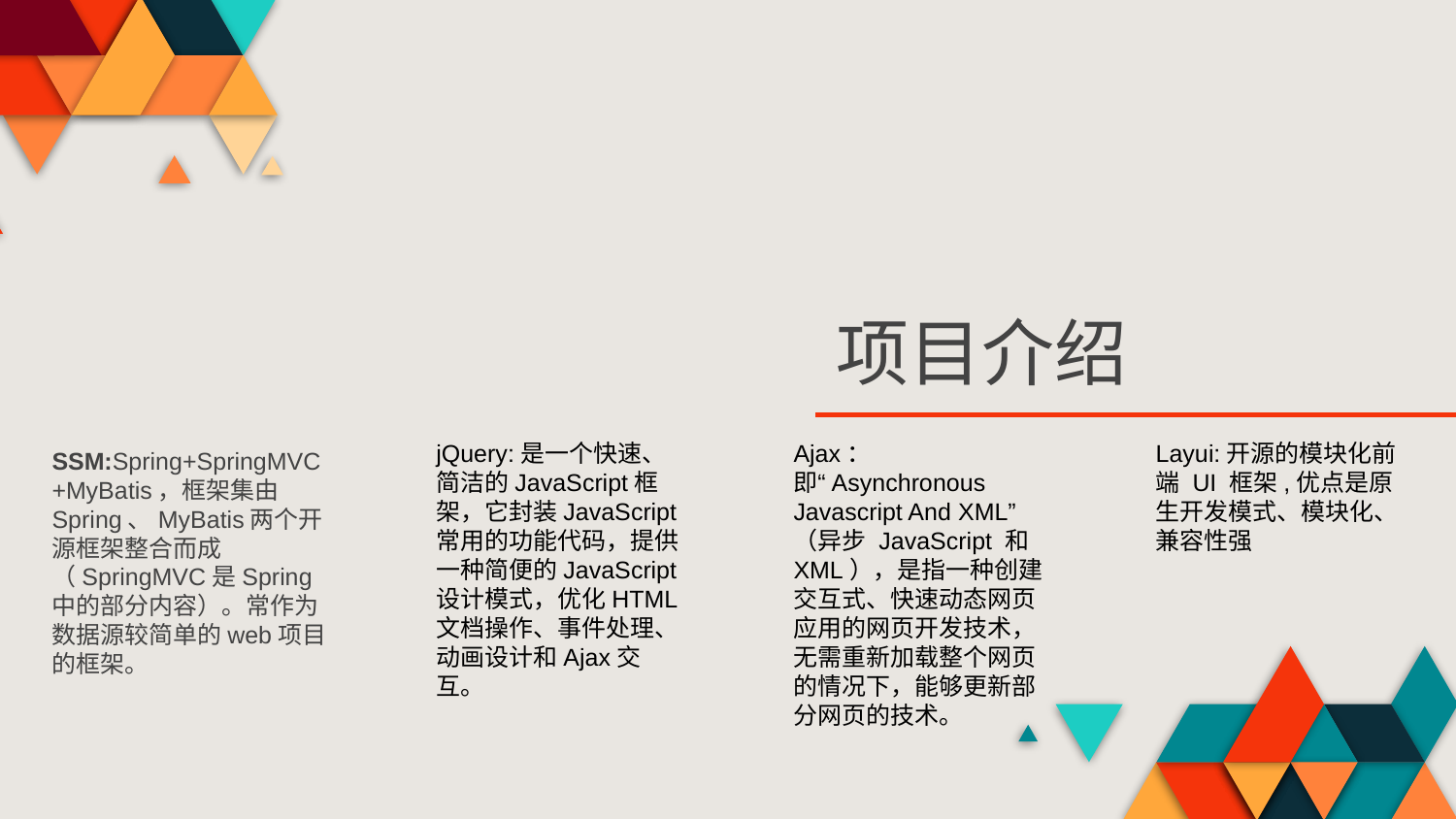

# 项目介绍
jQuery:是一个快速、简洁的JavaScript框架，它封装JavaScript常用的功能代码，提供一种简便的JavaScript设计模式，优化HTML文档操作、事件处理、动画设计和Ajax交互。
Layui:开源的模块化前端 UI 框架,优点是原生开发模式、模块化、兼容性强
SSM:Spring+SpringMVC+MyBatis，框架集由Spring、MyBatis两个开源框架整合而成（SpringMVC是Spring中的部分内容）。常作为数据源较简单的web项目的框架。

Ajax： 即“Asynchronous Javascript And XML”（异步 JavaScript 和 XML），是指一种创建交互式、快速动态网页应用的网页开发技术，无需重新加载整个网页的情况下，能够更新部分网页的技术。